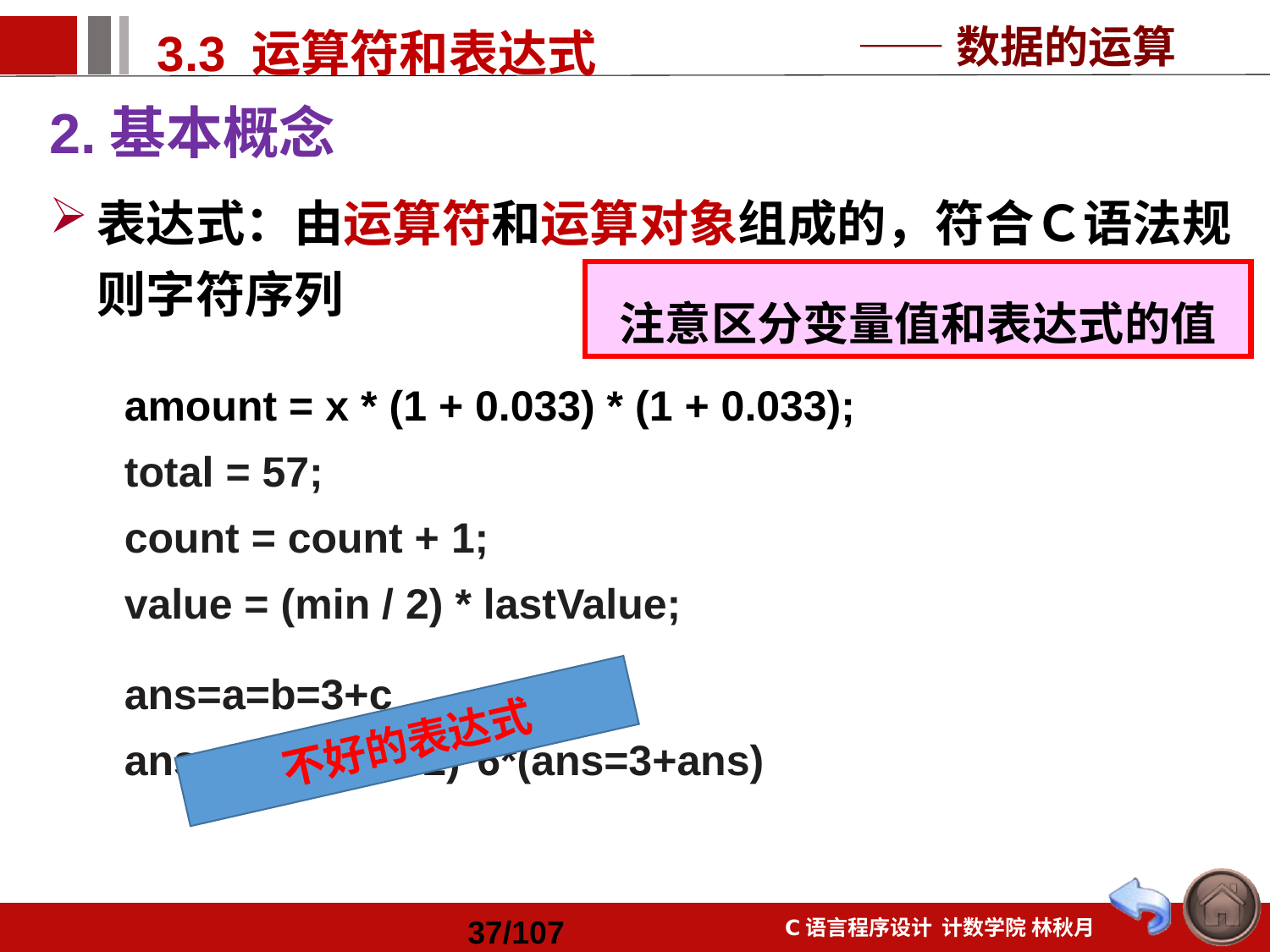

——数据的运算
2.基本概念
表达式：由运算符和运算对象组成的，符合Ｃ语法规则字符序列

注意区分变量值和表达式的值
amount = x * (1 + 0.033) * (1 + 0.033);
total = 57;
count = count + 1;
value = (min / 2) * lastValue;
ans=a=b=3+c
ans=(ans=ans*2)*6*(ans=3+ans)
不好的表达式